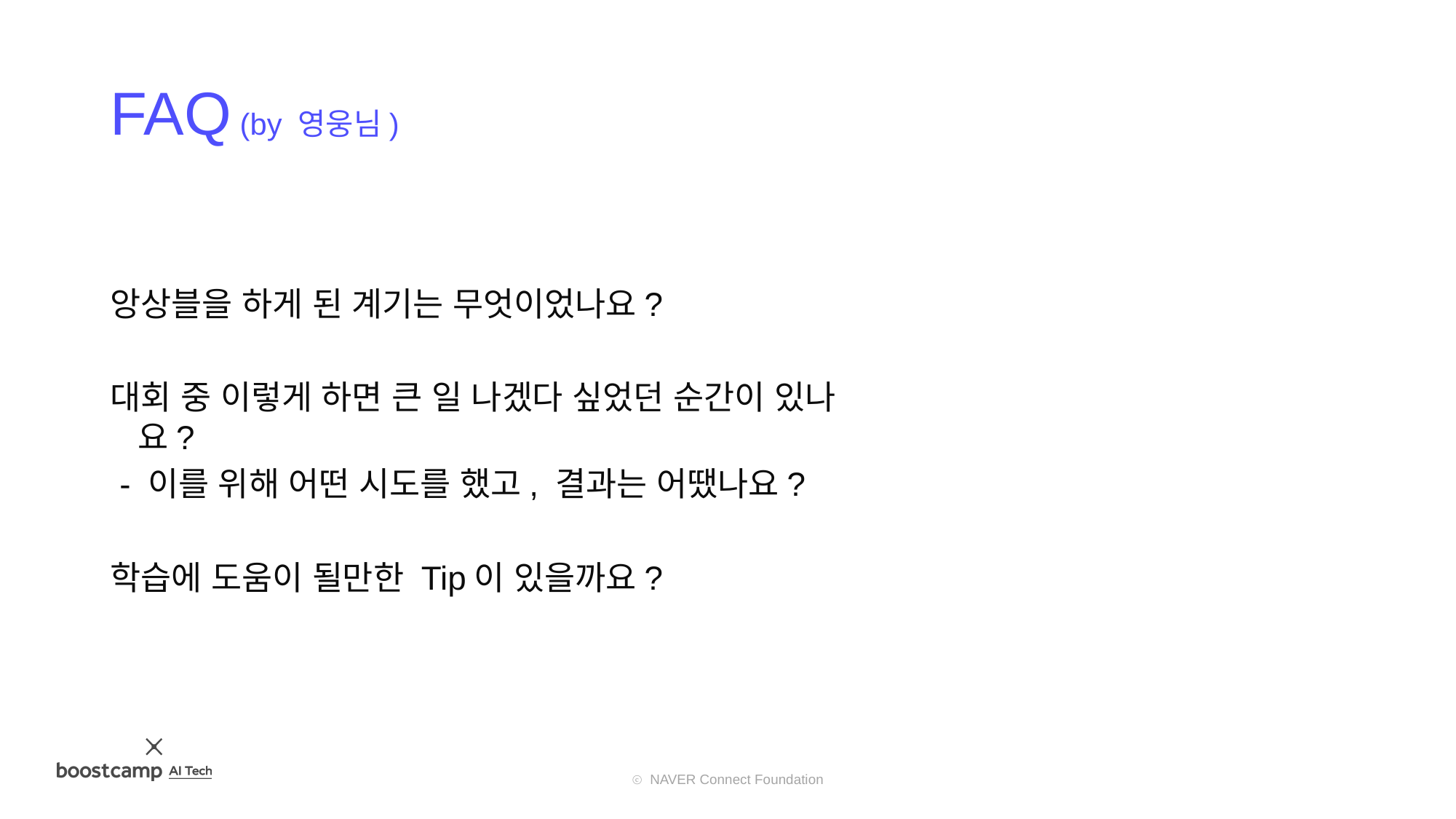

FAQ (by 영웅님)
앙상블을 하게 된 계기는 무엇이었나요?

대회 중 이렇게 하면 큰 일 나겠다 싶었던 순간이 있나요?
 - 이를 위해 어떤 시도를 했고, 결과는 어땠나요?

학습에 도움이 될만한 Tip이 있을까요?